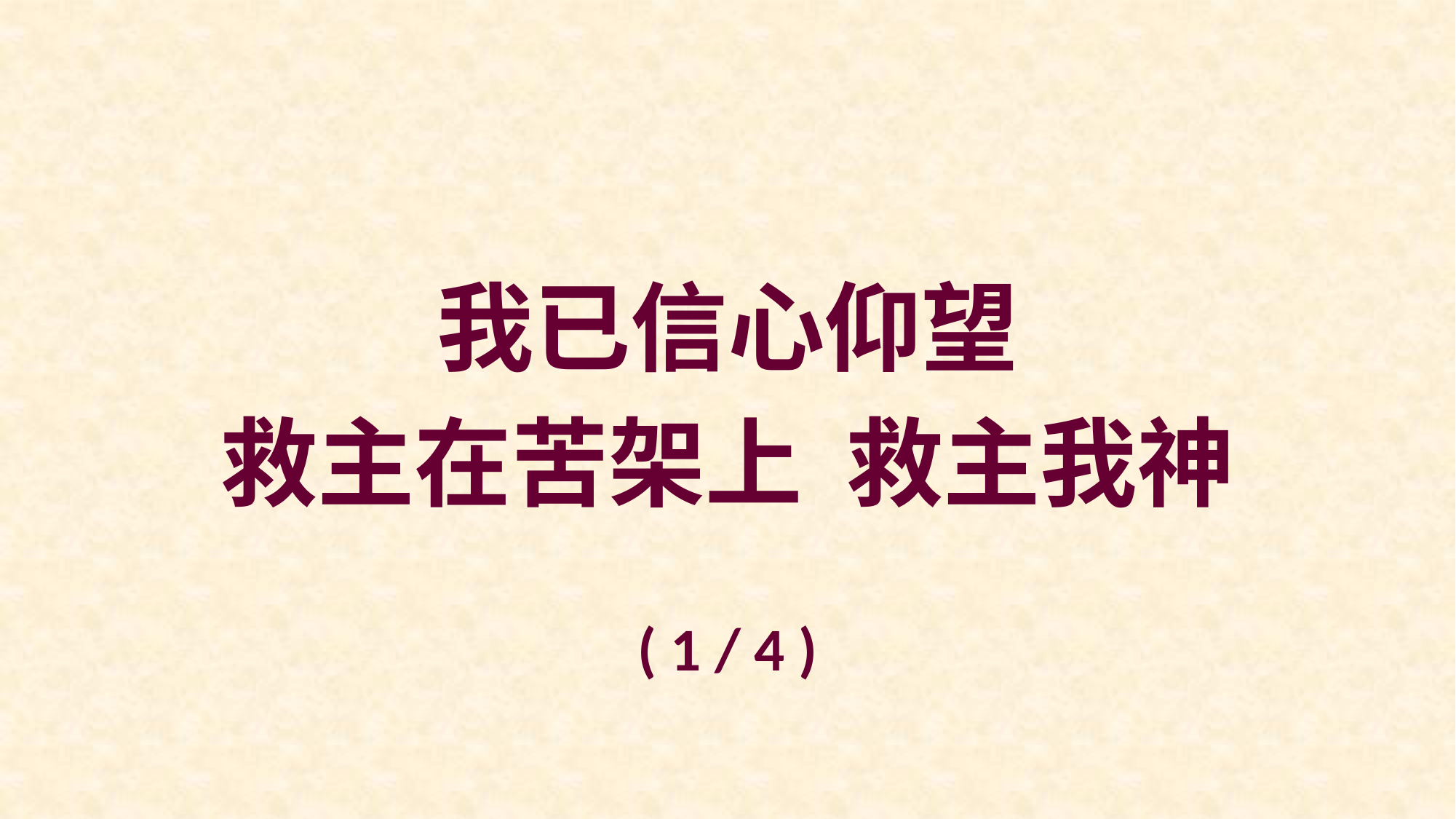

我已信心仰望
救主在苦架上  救主我神
( 1 / 4 )